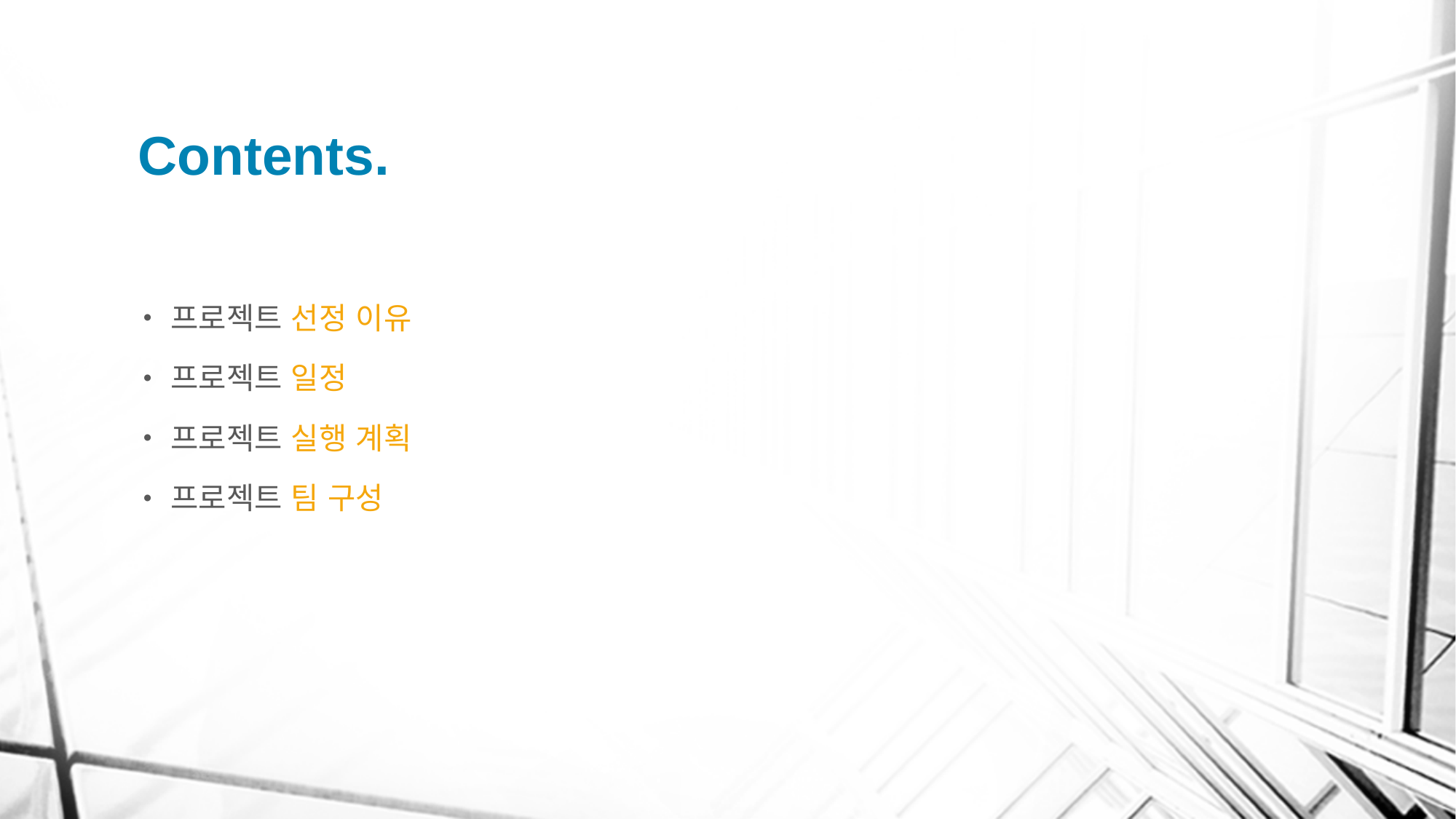

# Contents.
프로젝트 선정 이유
프로젝트 일정
프로젝트 실행 계획
프로젝트 팀 구성